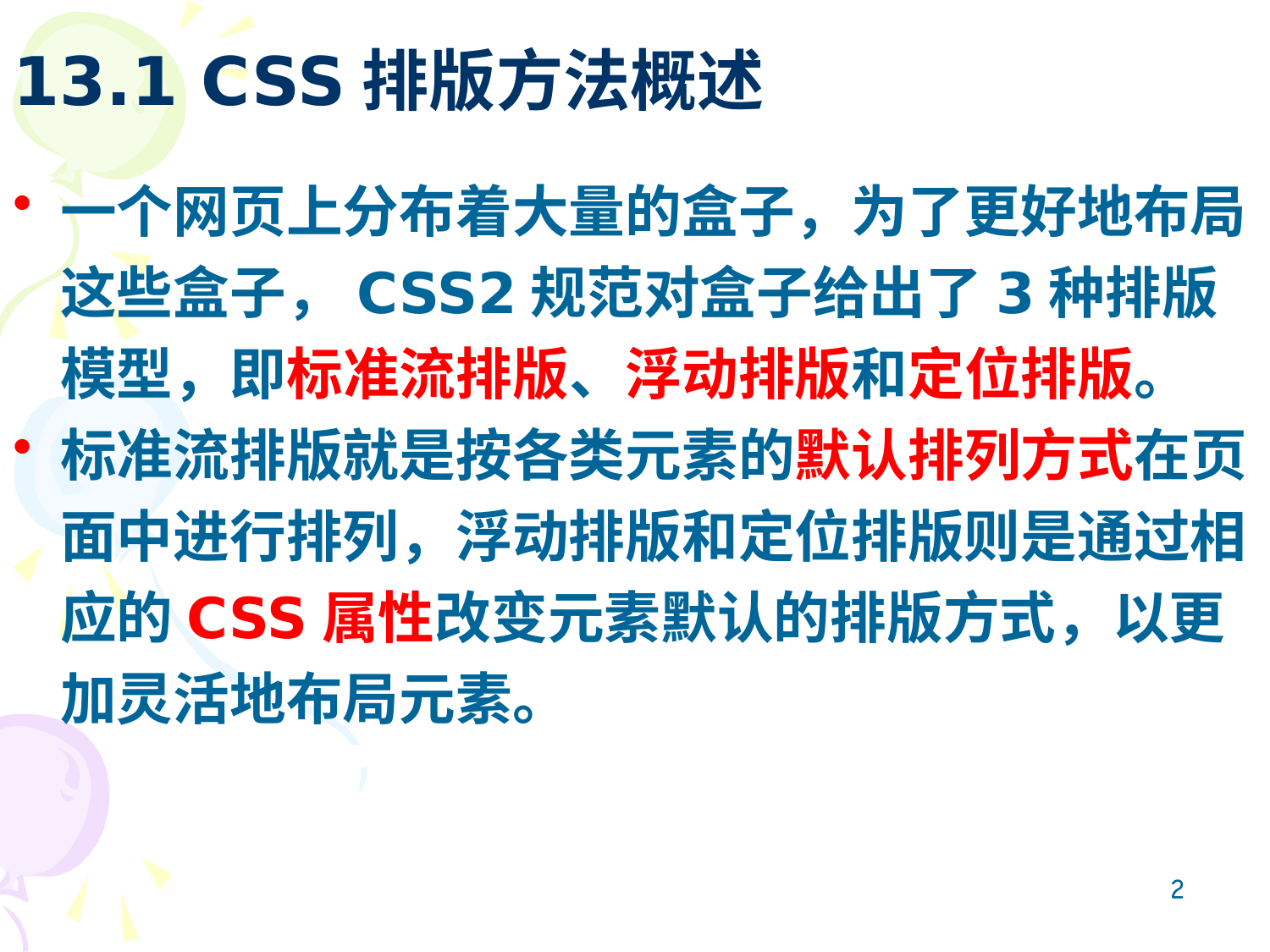

# 13.1 CSS排版方法概述
一个网页上分布着大量的盒子，为了更好地布局这些盒子，CSS2规范对盒子给出了3种排版模型，即标准流排版、浮动排版和定位排版。
标准流排版就是按各类元素的默认排列方式在页面中进行排列，浮动排版和定位排版则是通过相应的CSS属性改变元素默认的排版方式，以更加灵活地布局元素。

2